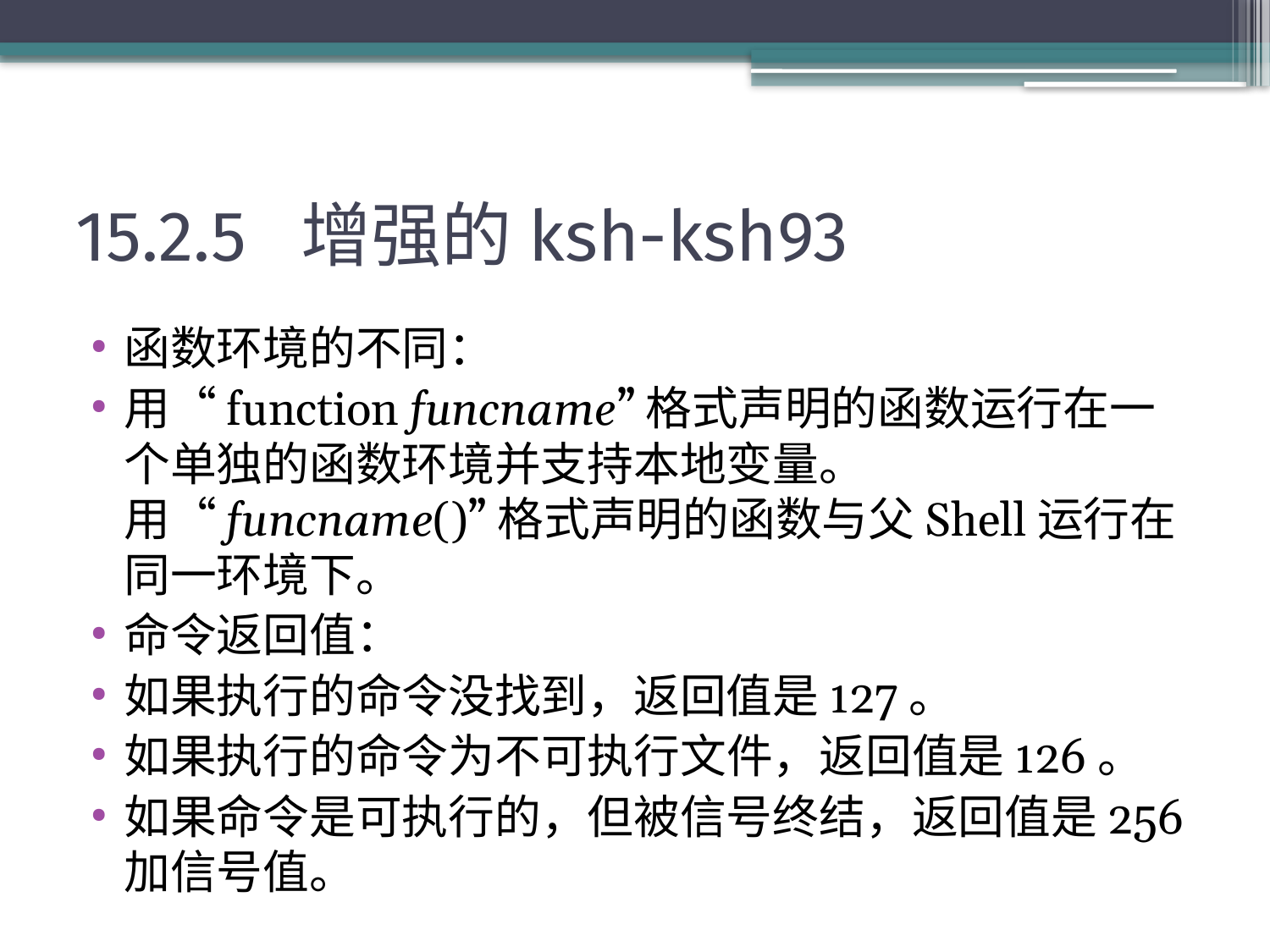

# 15.2.5  增强的ksh-ksh93
函数环境的不同：
用“function funcname”格式声明的函数运行在一个单独的函数环境并支持本地变量。用“funcname()”格式声明的函数与父Shell运行在同一环境下。
命令返回值：
如果执行的命令没找到，返回值是127。
如果执行的命令为不可执行文件，返回值是126。
如果命令是可执行的，但被信号终结，返回值是256加信号值。